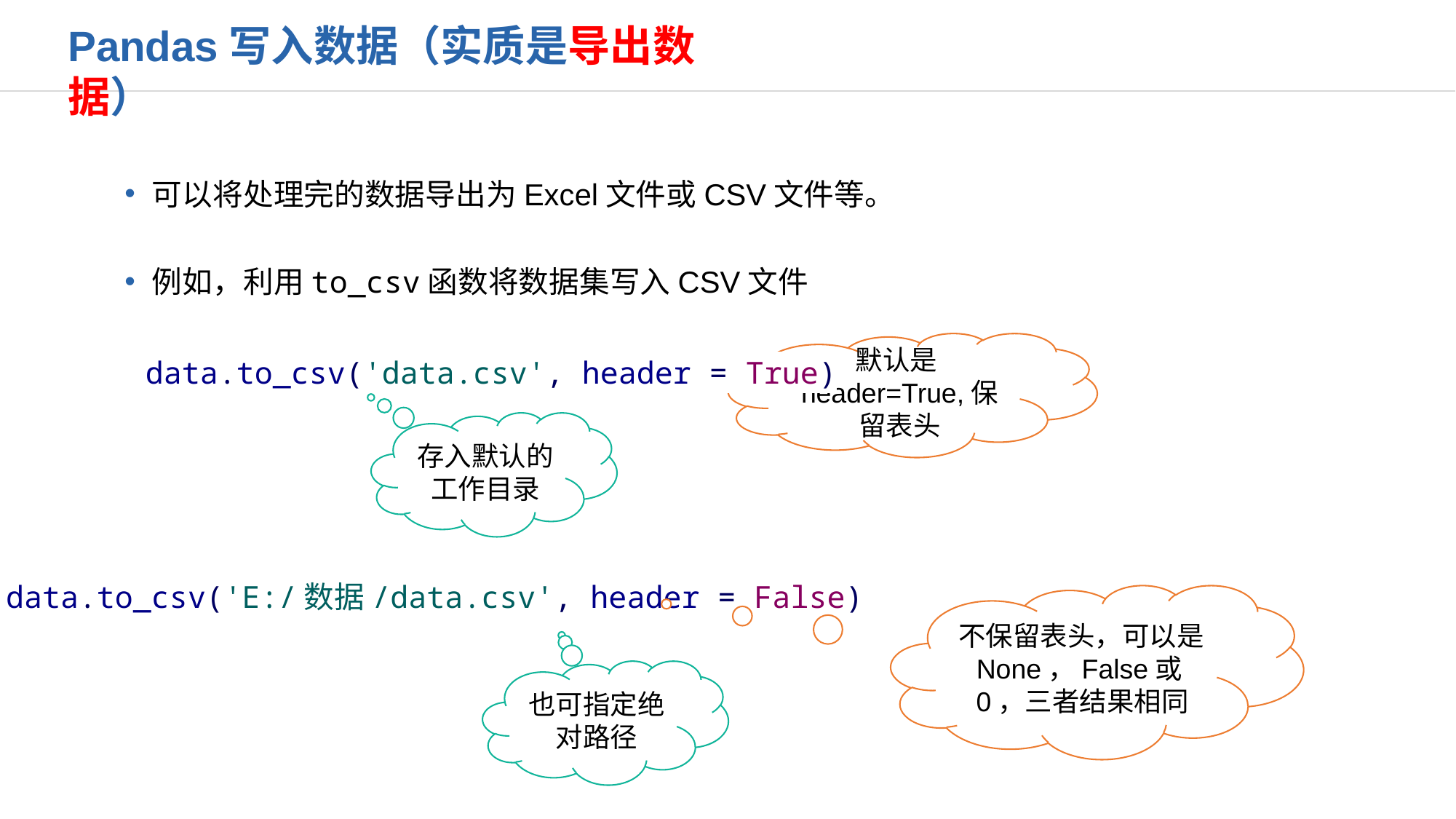

Pandas写入数据（实质是导出数据）

可以将处理完的数据导出为Excel文件或CSV文件等。

例如，利用to_csv函数将数据集写入CSV文件

默认是header=True,保留表头
data.to_csv('data.csv', header = True)
存入默认的工作目录
data.to_csv('E:/数据/data.csv', header = False)
不保留表头，可以是None，False或0，三者结果相同
也可指定绝对路径